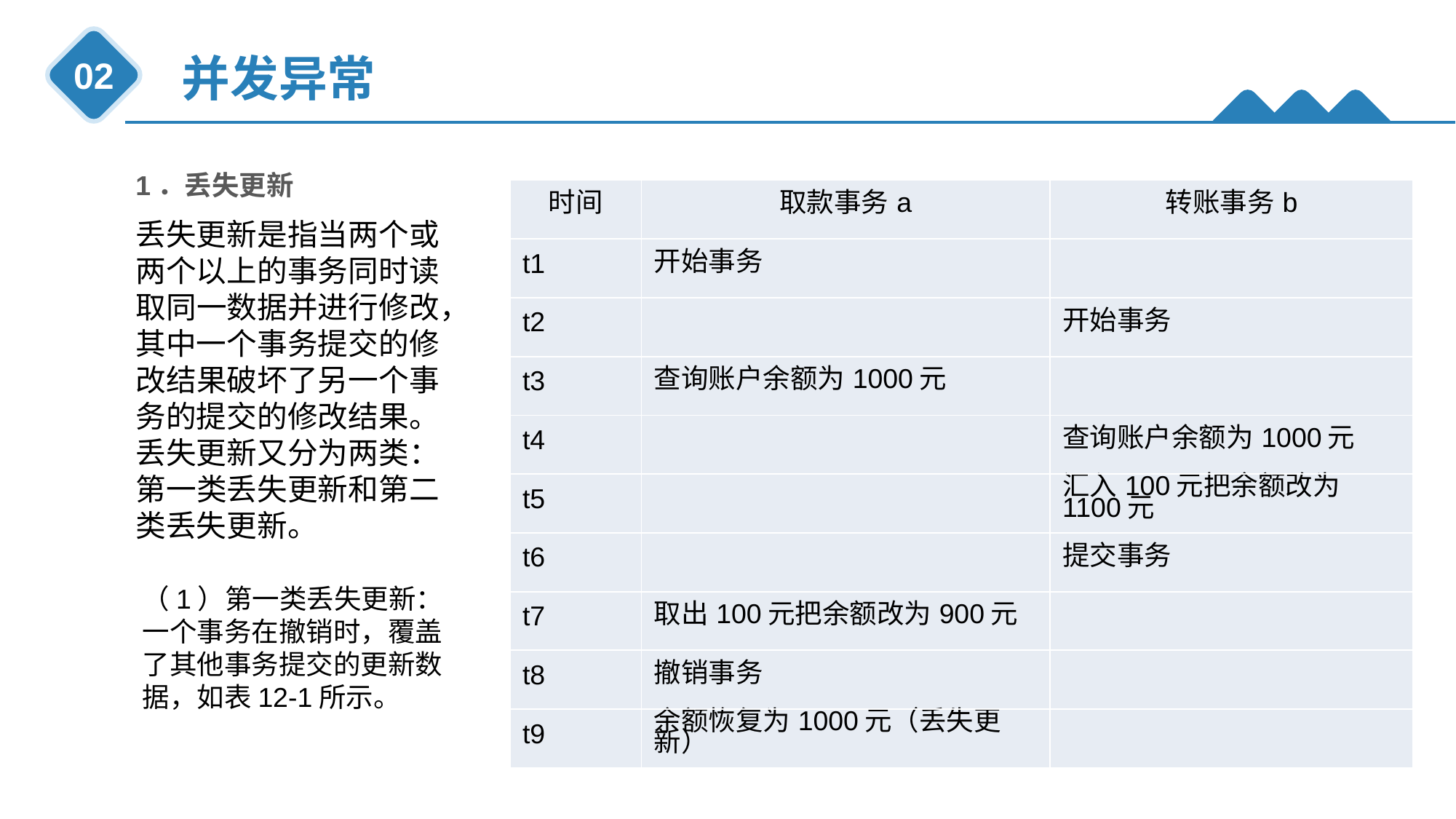

并发异常
02

1．丢失更新
| 时间 | 取款事务a | 转账事务b |
| --- | --- | --- |
| t1 | 开始事务 |  |
| t2 |  | 开始事务 |
| t3 | 查询账户余额为1000元 |  |
| t4 |  | 查询账户余额为1000元 |
| t5 |  | 汇入100元把余额改为1100元 |
| t6 |  | 提交事务 |
| t7 | 取出100元把余额改为900元 |  |
| t8 | 撤销事务 |  |
| t9 | 余额恢复为1000元（丢失更新） |  |
丢失更新是指当两个或两个以上的事务同时读取同一数据并进行修改，其中一个事务提交的修改结果破坏了另一个事务的提交的修改结果。丢失更新又分为两类：第一类丢失更新和第二类丢失更新。
（1）第一类丢失更新：一个事务在撤销时，覆盖了其他事务提交的更新数据，如表12-1所示。